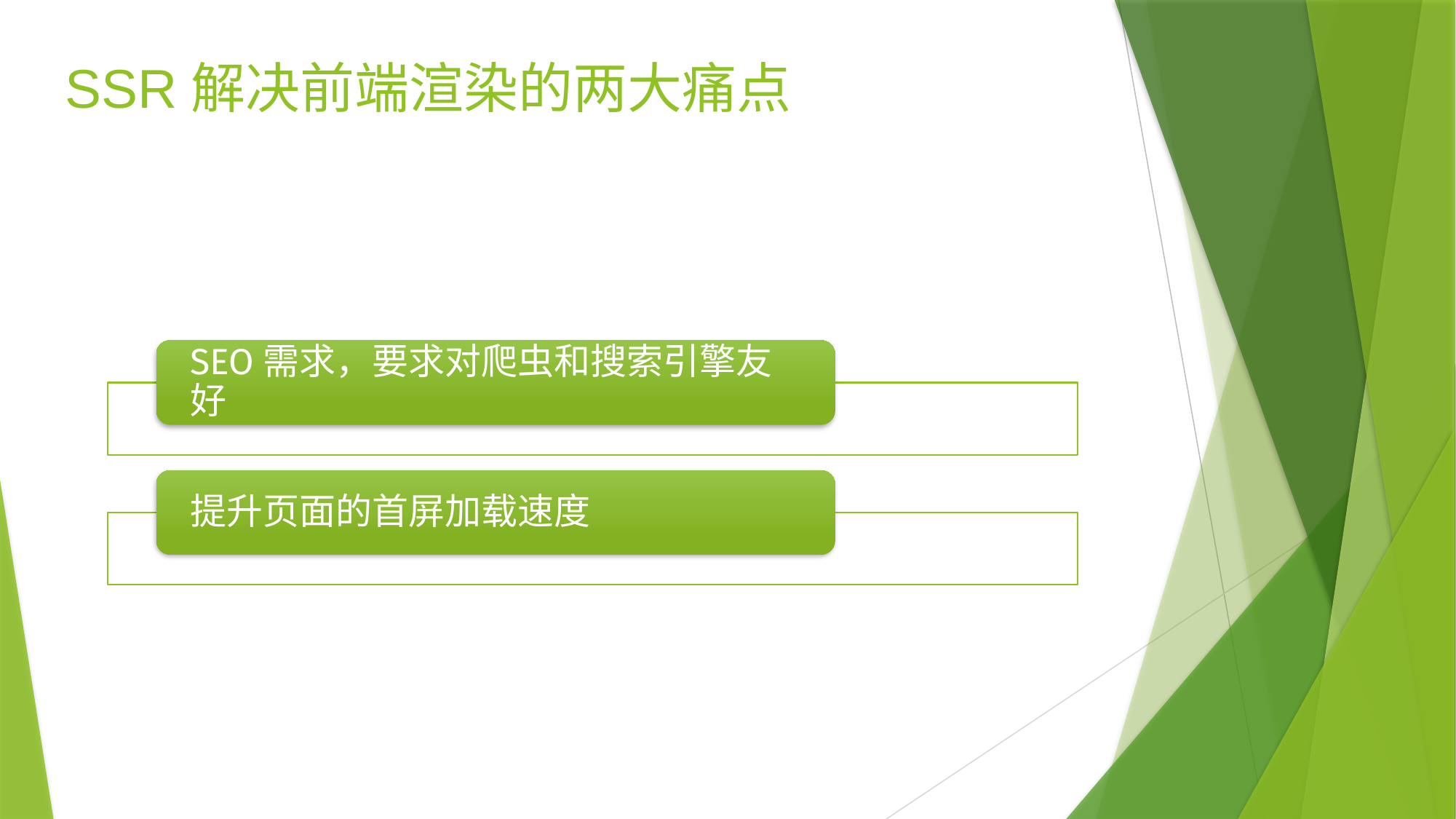

SSR解决前端渲染的两大痛点
SEO需求，要求对爬虫和搜索引擎友好
提升页面的首屏加载速度